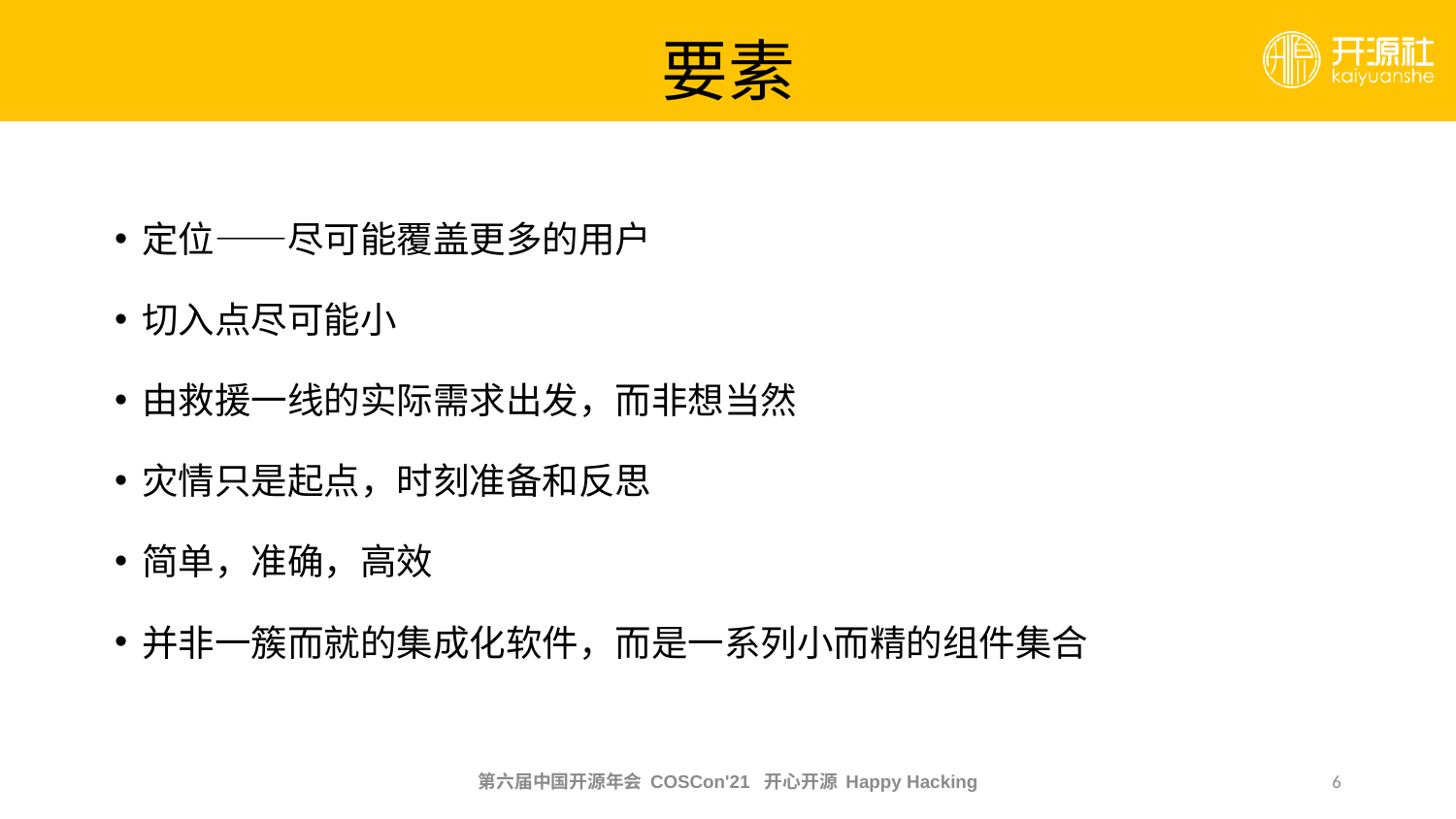

# 要素
定位——尽可能覆盖更多的用户
切入点尽可能小
由救援一线的实际需求出发，而非想当然
灾情只是起点，时刻准备和反思
简单，准确，高效
并非一簇而就的集成化软件，而是一系列小而精的组件集合
6